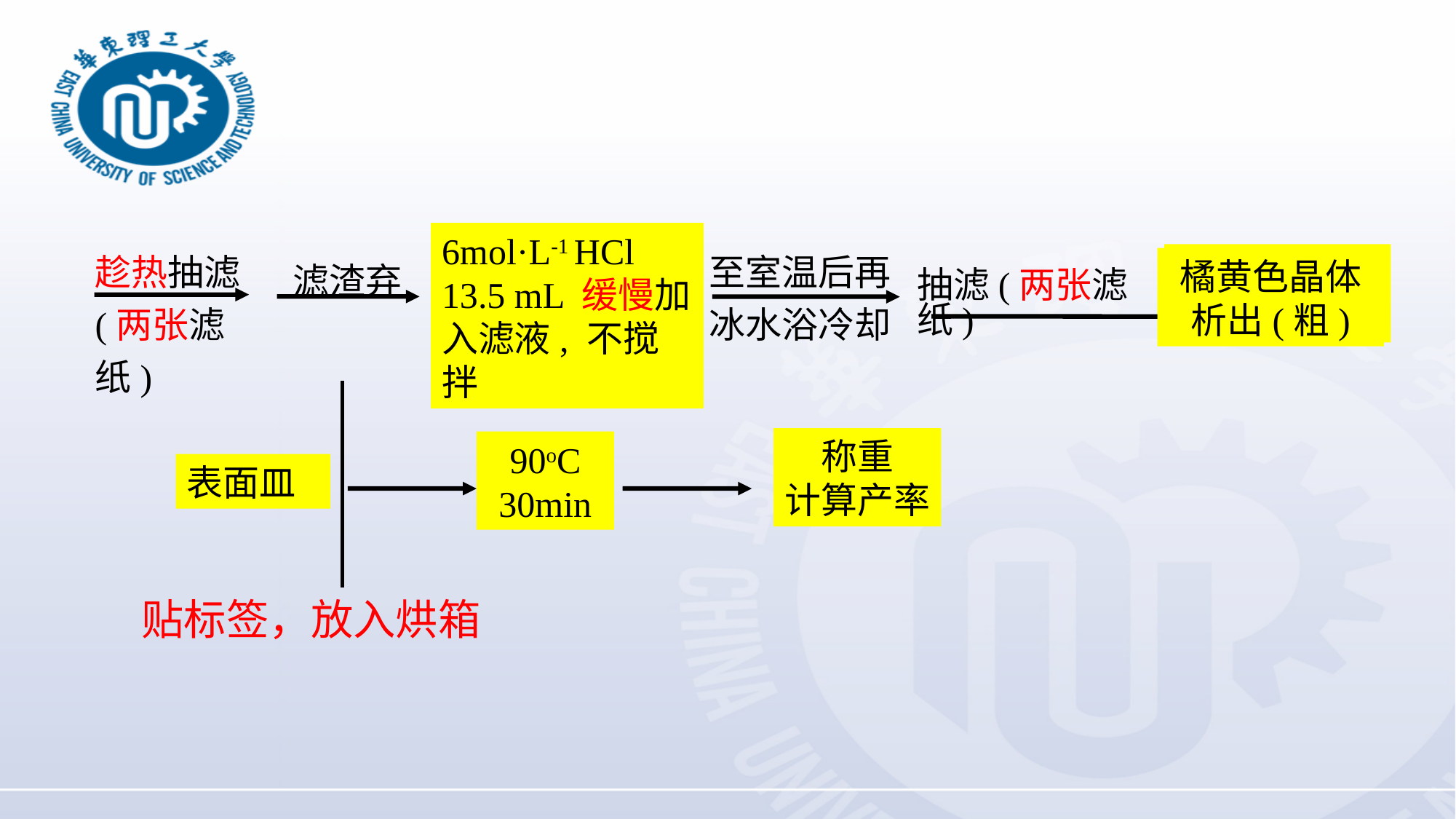

6mol·L-1 HCl 13.5 mL 缓慢加入滤液, 不搅拌
趁热抽滤(两张滤纸)
至室温后再冰水浴冷却
滤渣弃
橘黄色晶体析出(粗)
橘黄色晶体析出(粗)
抽滤(两张滤纸)

称重
计算产率
90oC
30min
表面皿

贴标签，放入烘箱